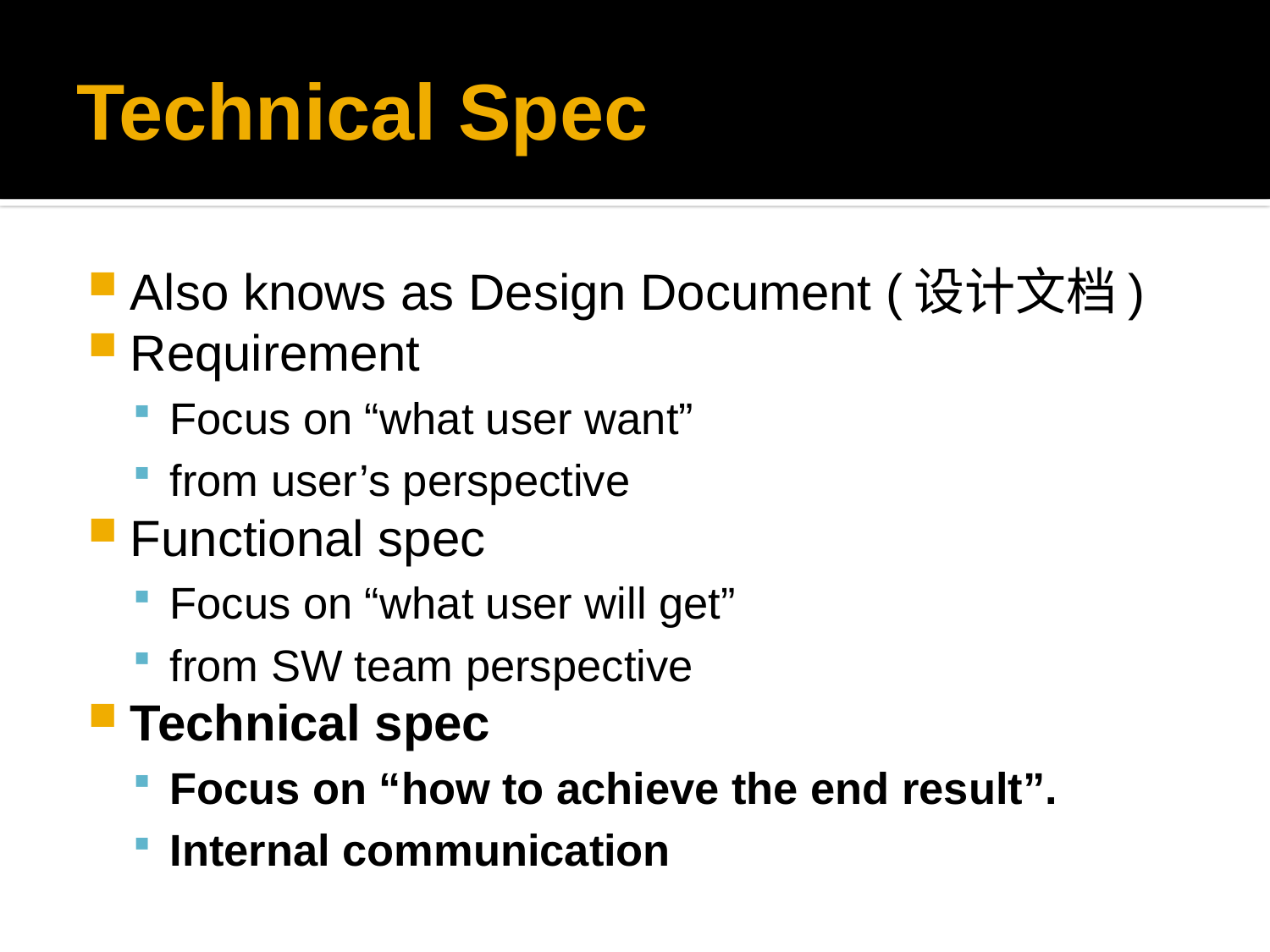

# Technical Spec
Also knows as Design Document (设计文档)
Requirement
Focus on “what user want”
from user’s perspective
Functional spec
Focus on “what user will get”
from SW team perspective
Technical spec
Focus on “how to achieve the end result”.
Internal communication